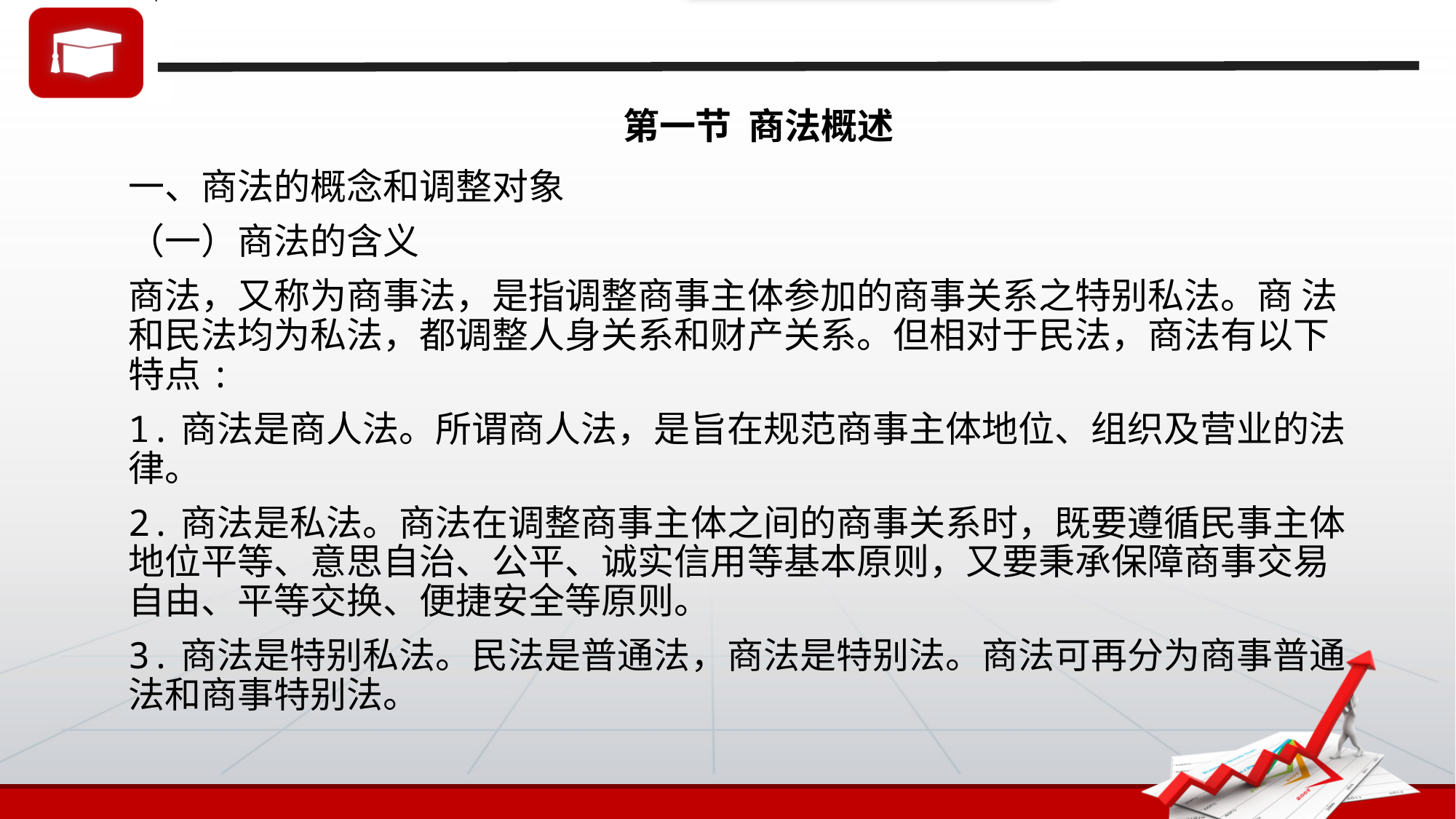

# 第一节  商法概述
一、商法的概念和调整对象
（一）商法的含义
商法，又称为商事法，是指调整商事主体参加的商事关系之特别私法。商 法和民法均为私法，都调整人身关系和财产关系。但相对于民法，商法有以下 特点:
1.商法是商人法。所谓商人法，是旨在规范商事主体地位、组织及营业的法律。
2.商法是私法。商法在调整商事主体之间的商事关系时，既要遵循民事主体地位平等、意思自治、公平、诚实信用等基本原则，又要秉承保障商事交易自由、平等交换、便捷安全等原则。
3.商法是特别私法。民法是普通法，商法是特别法。商法可再分为商事普通法和商事特别法。